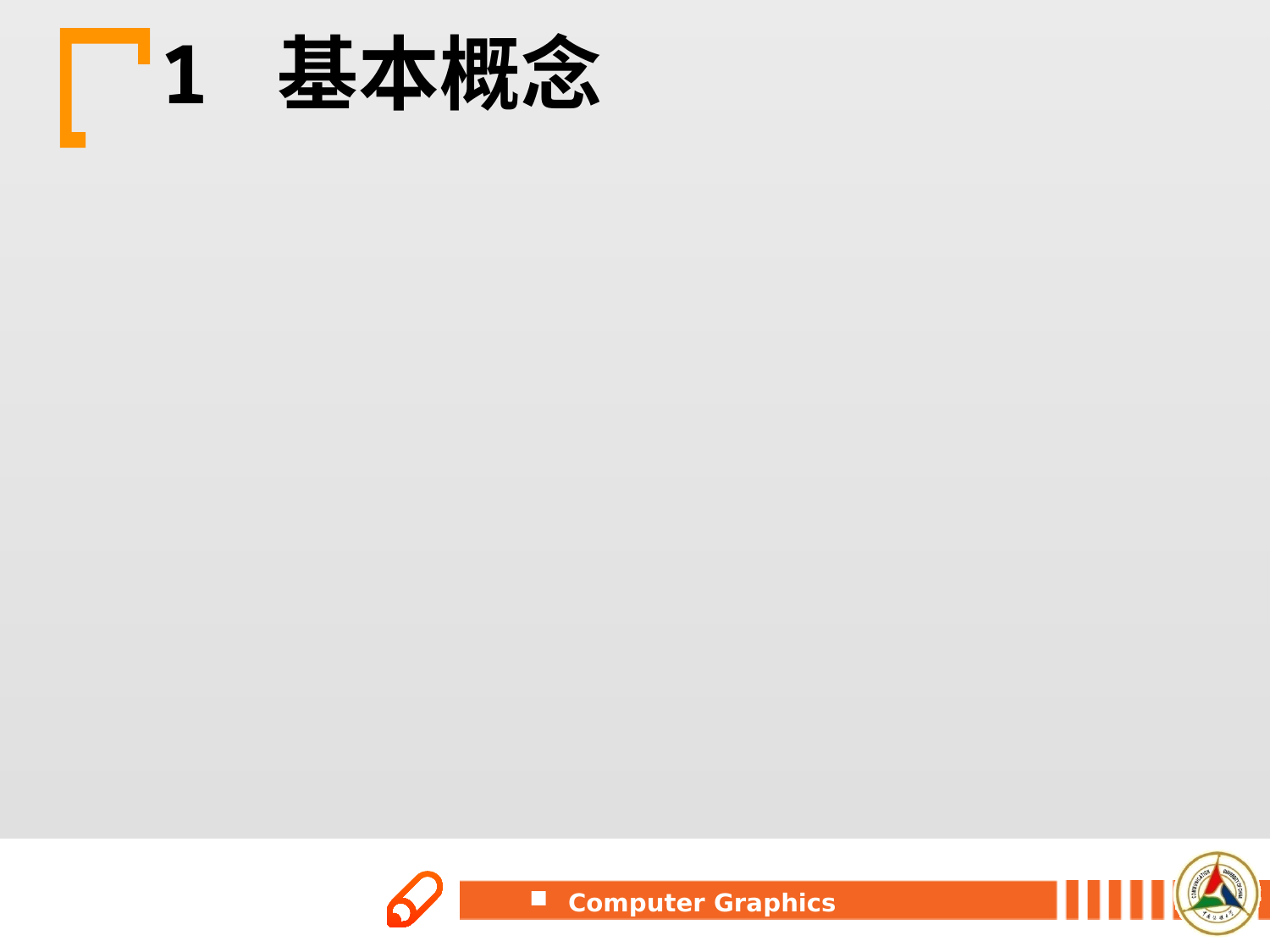

# 1 基本概念
在过去几十年里，计算机动画一直是人们研究的热点。
在全球的图形学盛会Siggraph上，几乎每年都有计算机动画的论文和专题。
随着计算机图形学和硬件技术的高速发展，可以用计算机生成高质量的图像，促使计算机动画技术飞速地发展起来。